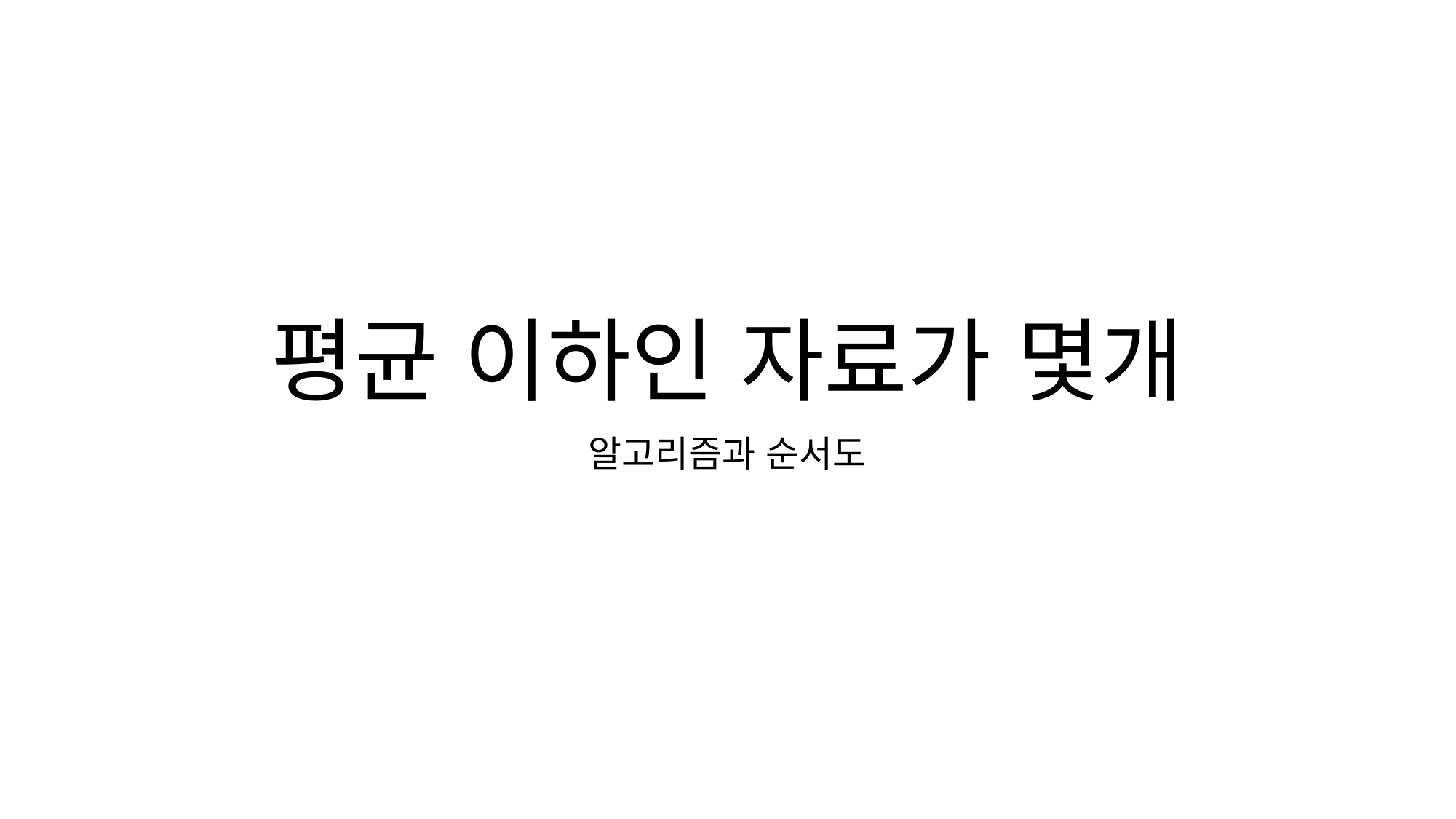

# 평균 이하인 자료가 몇개
알고리즘과 순서도